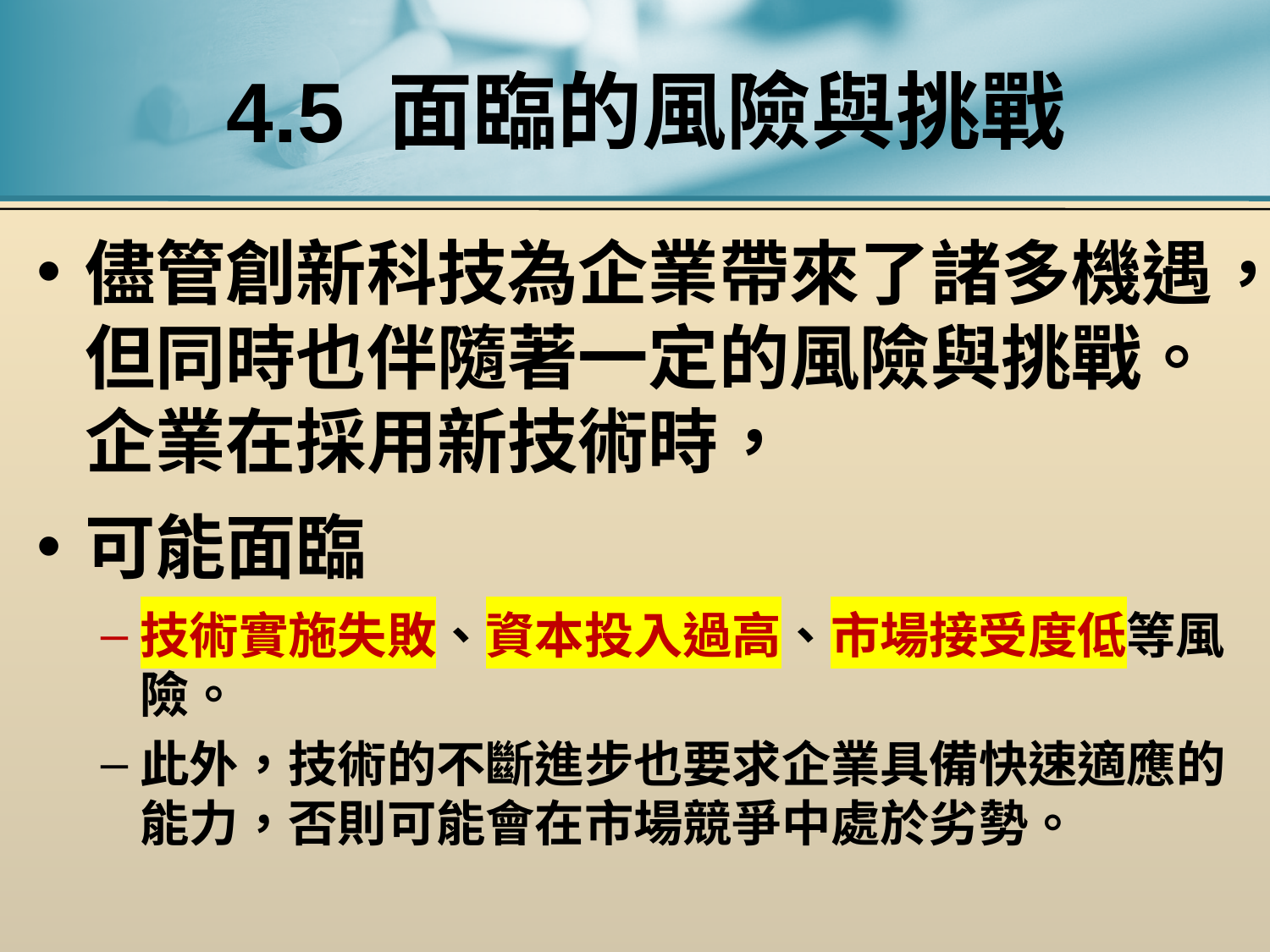

# 4.5 面臨的風險與挑戰
儘管創新科技為企業帶來了諸多機遇，但同時也伴隨著一定的風險與挑戰。企業在採用新技術時，
可能面臨
技術實施失敗、資本投入過高、市場接受度低等風險。
此外，技術的不斷進步也要求企業具備快速適應的能力，否則可能會在市場競爭中處於劣勢。